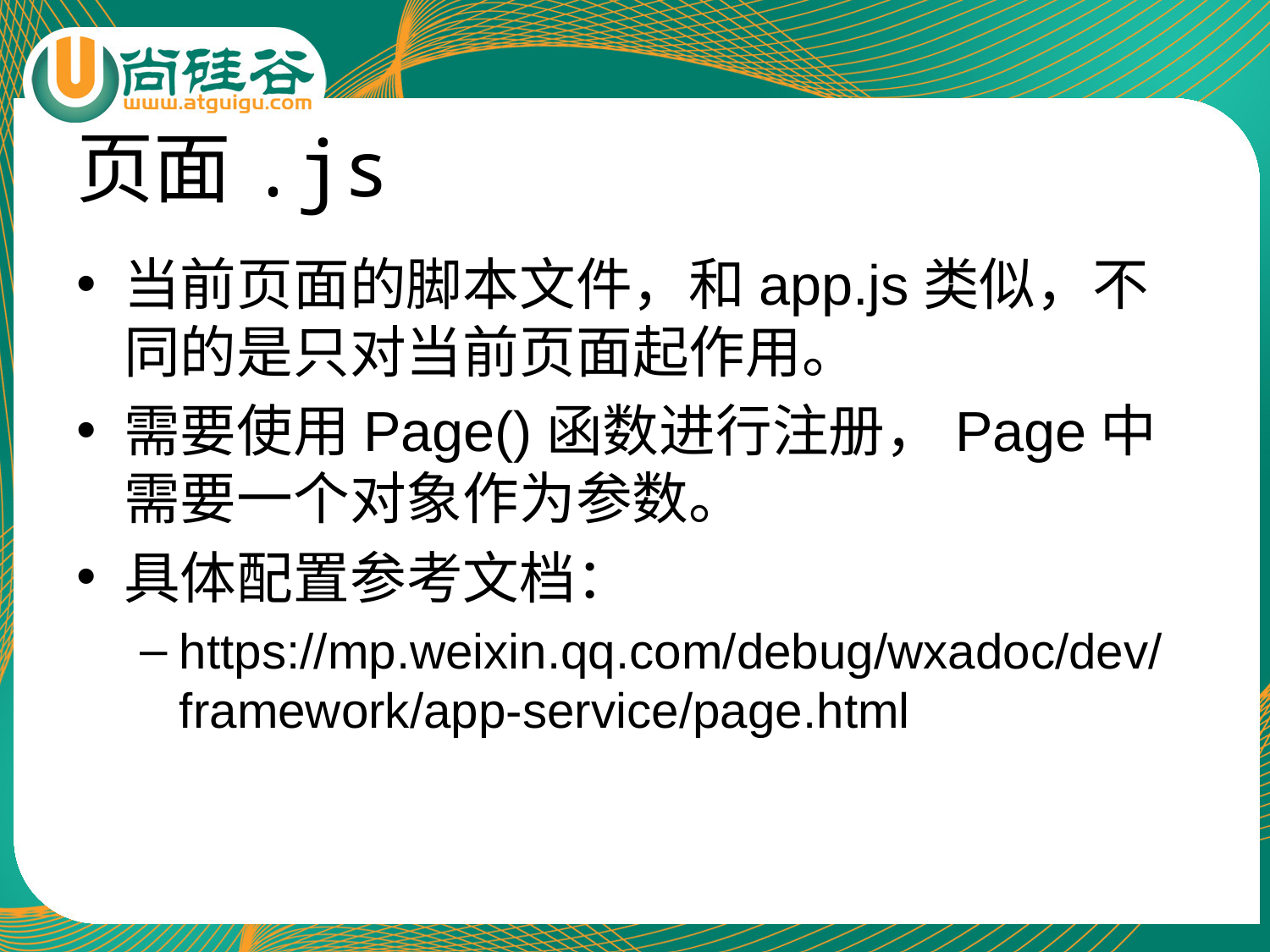

# 页面.js
当前页面的脚本文件，和app.js类似，不同的是只对当前页面起作用。
需要使用Page()函数进行注册，Page中需要一个对象作为参数。
具体配置参考文档：
https://mp.weixin.qq.com/debug/wxadoc/dev/framework/app-service/page.html